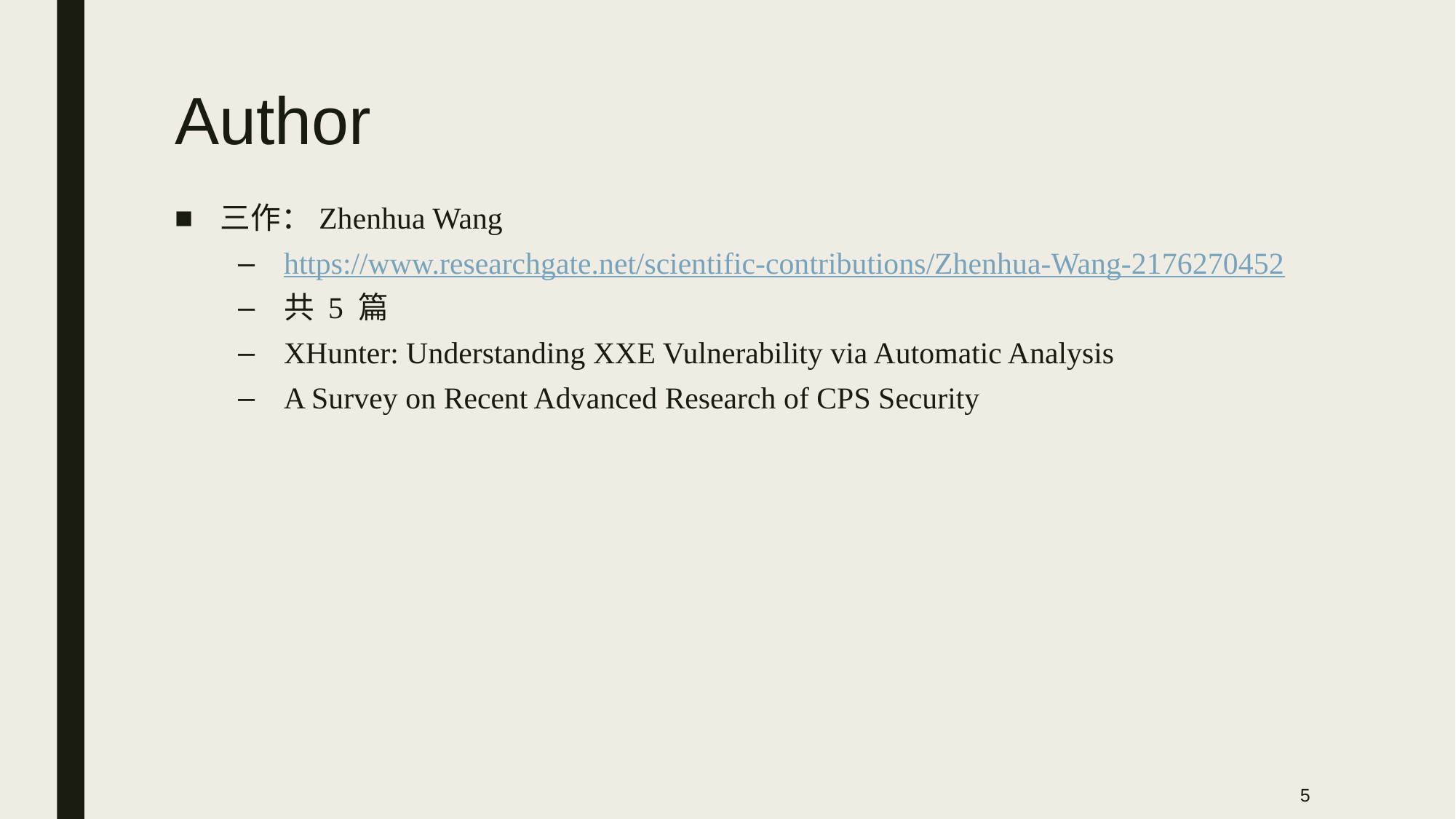

# Author
三作：Zhenhua Wang
https://www.researchgate.net/scientific-contributions/Zhenhua-Wang-2176270452
共 5 篇
XHunter: Understanding XXE Vulnerability via Automatic Analysis
A Survey on Recent Advanced Research of CPS Security
5